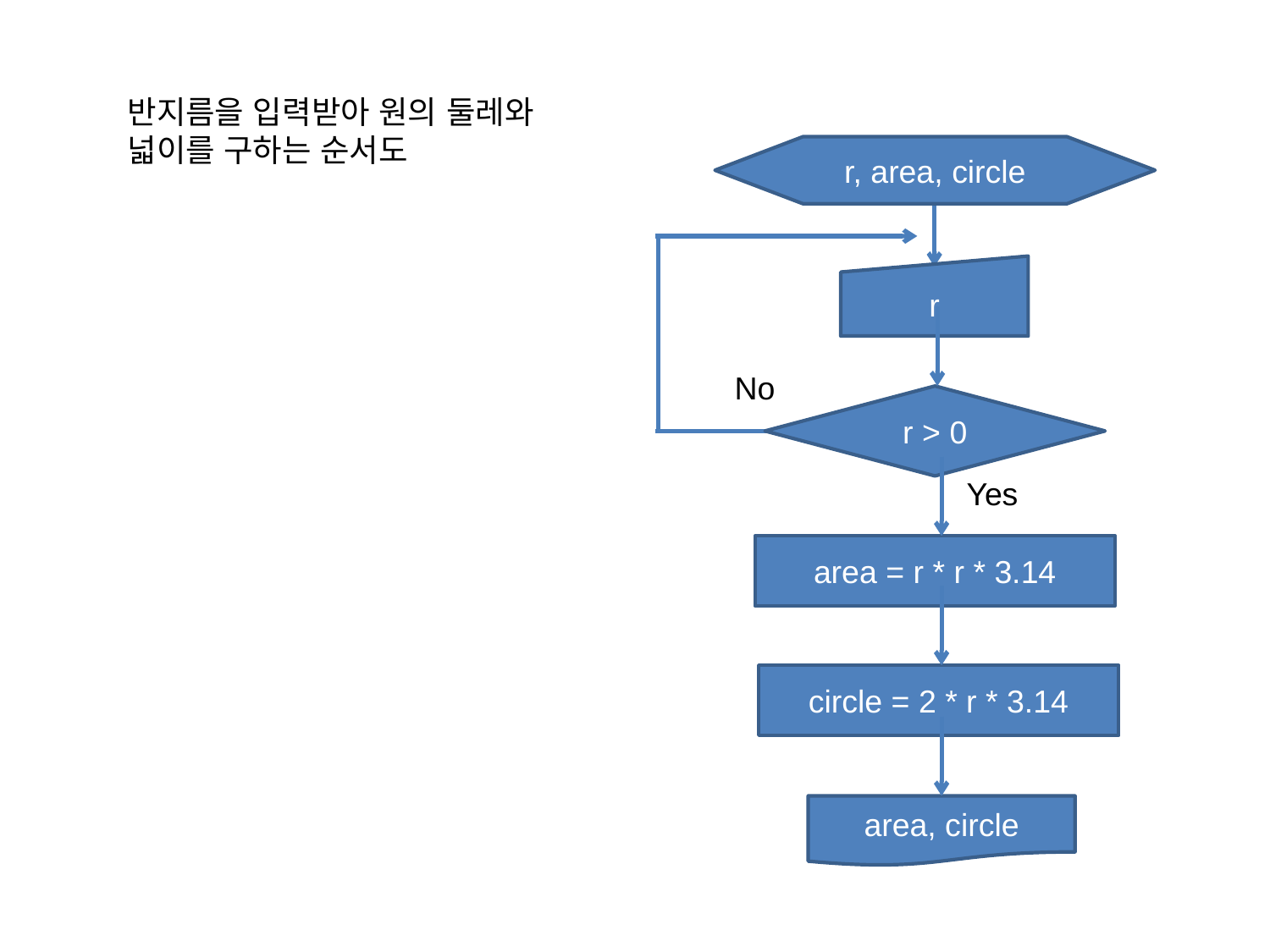

반지름을 입력받아 원의 둘레와
넓이를 구하는 순서도
r, area, circle
r
No
r > 0
Yes
area = r * r * 3.14
circle = 2 * r * 3.14
area, circle